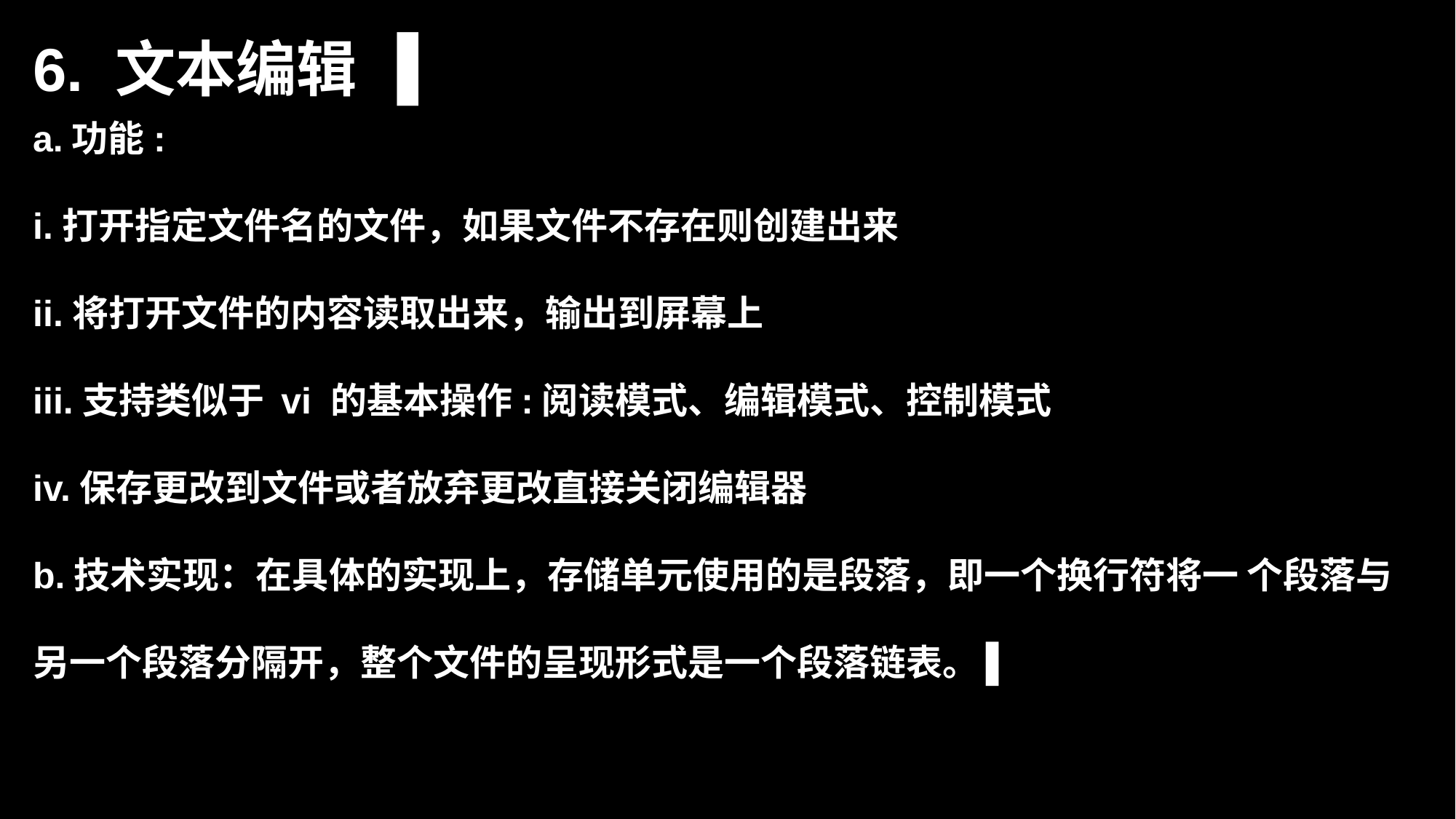

▐
6. 文本编辑
a.功能:
i.打开指定文件名的文件，如果文件不存在则创建出来
ii.将打开文件的内容读取出来，输出到屏幕上
iii.支持类似于 vi 的基本操作:阅读模式、编辑模式、控制模式
iv.保存更改到文件或者放弃更改直接关闭编辑器
b.技术实现：在具体的实现上，存储单元使用的是段落，即一个换行符将一 个段落与另一个段落分隔开，整个文件的呈现形式是一个段落链表。

▐